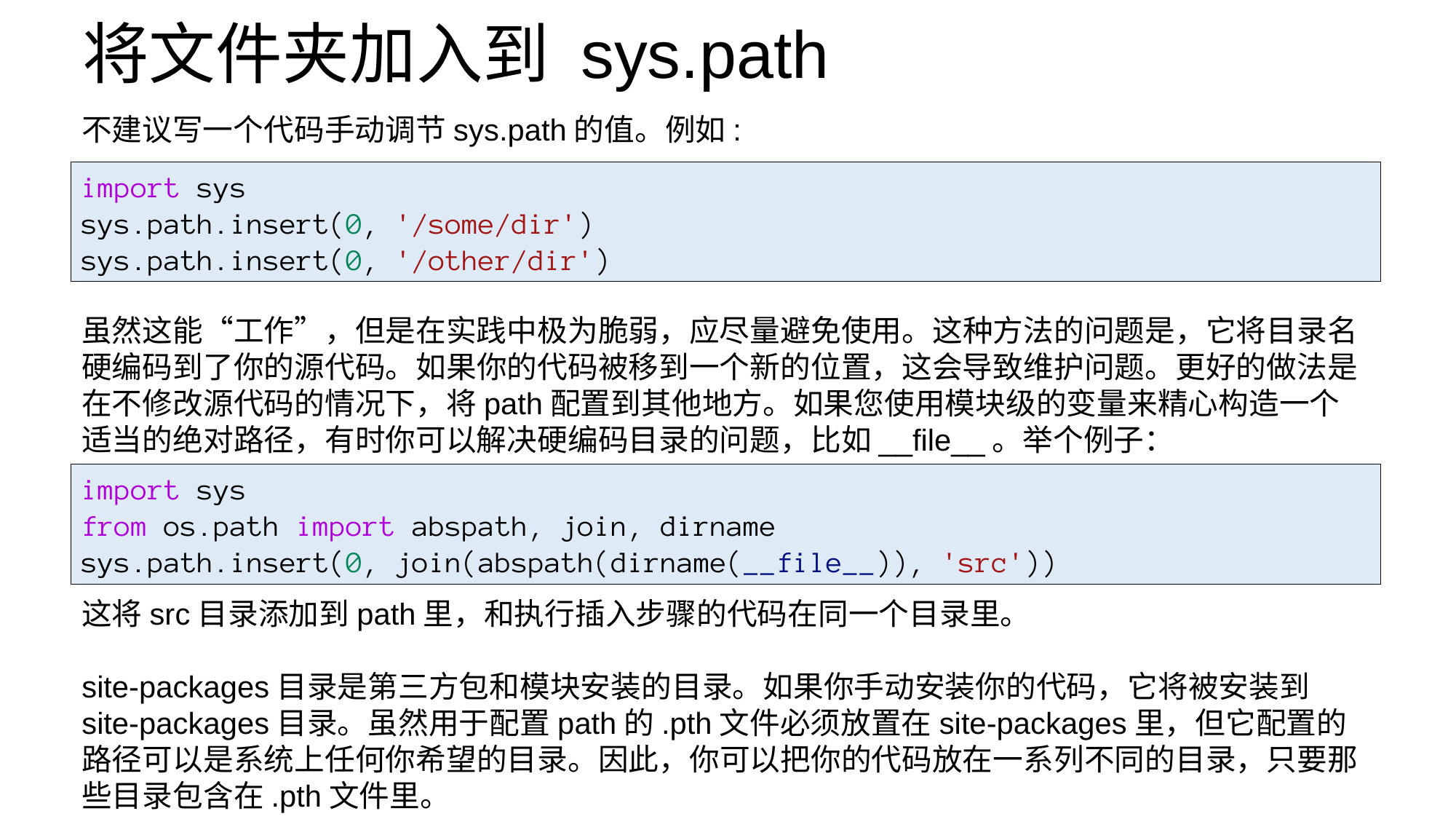

# 将文件夹加入到 sys.path
不建议写一个代码手动调节sys.path的值。例如:
import sys
sys.path.insert(0, '/some/dir')
sys.path.insert(0, '/other/dir')
虽然这能“工作”，但是在实践中极为脆弱，应尽量避免使用。这种方法的问题是，它将目录名硬编码到了你的源代码。如果你的代码被移到一个新的位置，这会导致维护问题。更好的做法是在不修改源代码的情况下，将path配置到其他地方。如果您使用模块级的变量来精心构造一个适当的绝对路径，有时你可以解决硬编码目录的问题，比如__file__。举个例子：
import sys
from os.path import abspath, join, dirname
sys.path.insert(0, join(abspath(dirname(__file__)), 'src'))
这将src目录添加到path里，和执行插入步骤的代码在同一个目录里。

site-packages目录是第三方包和模块安装的目录。如果你手动安装你的代码，它将被安装到site-packages目录。虽然用于配置path的.pth文件必须放置在site-packages里，但它配置的路径可以是系统上任何你希望的目录。因此，你可以把你的代码放在一系列不同的目录，只要那些目录包含在.pth文件里。